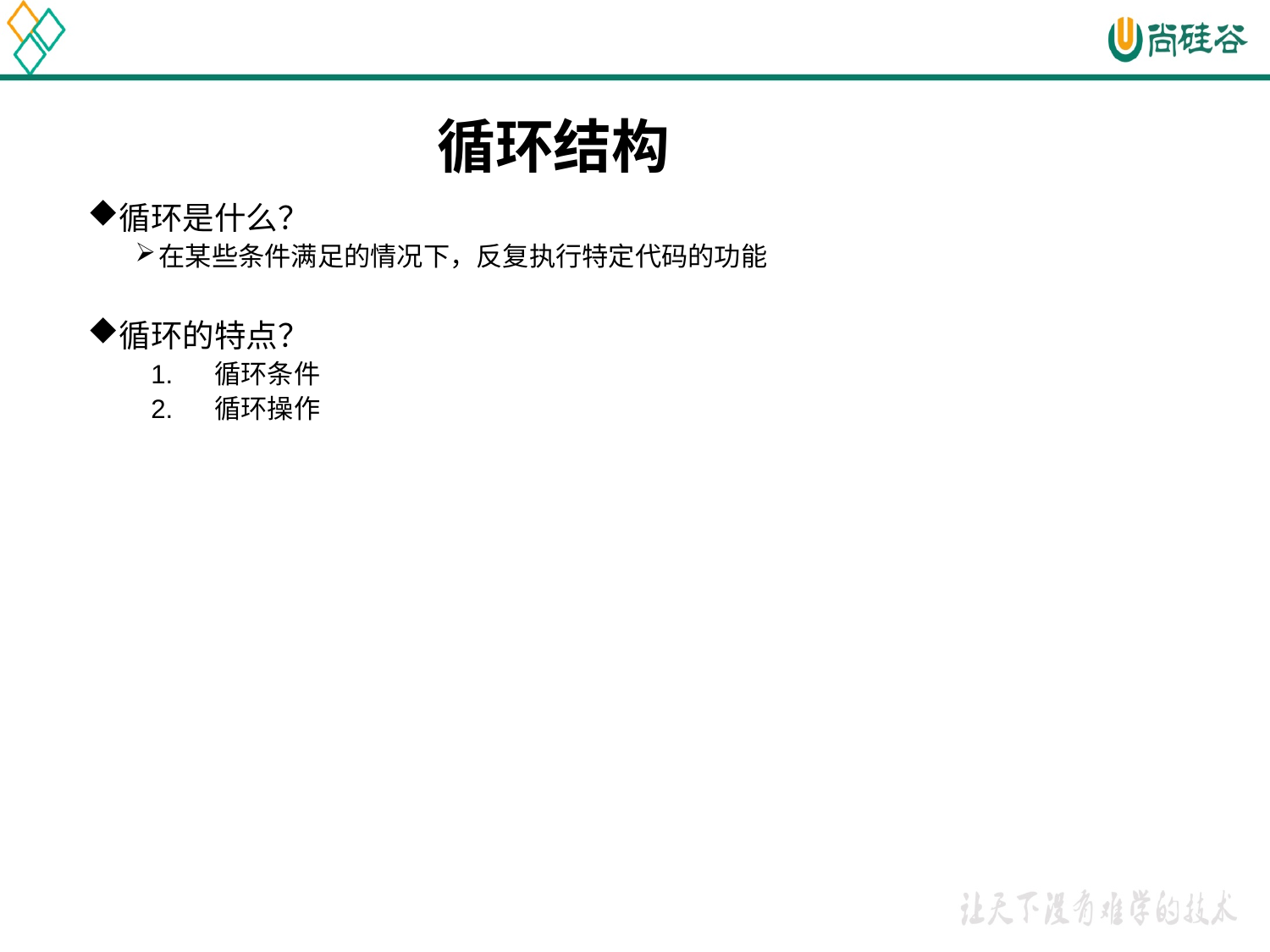

# 循环结构
循环是什么？
在某些条件满足的情况下，反复执行特定代码的功能

循环的特点？
循环条件
循环操作